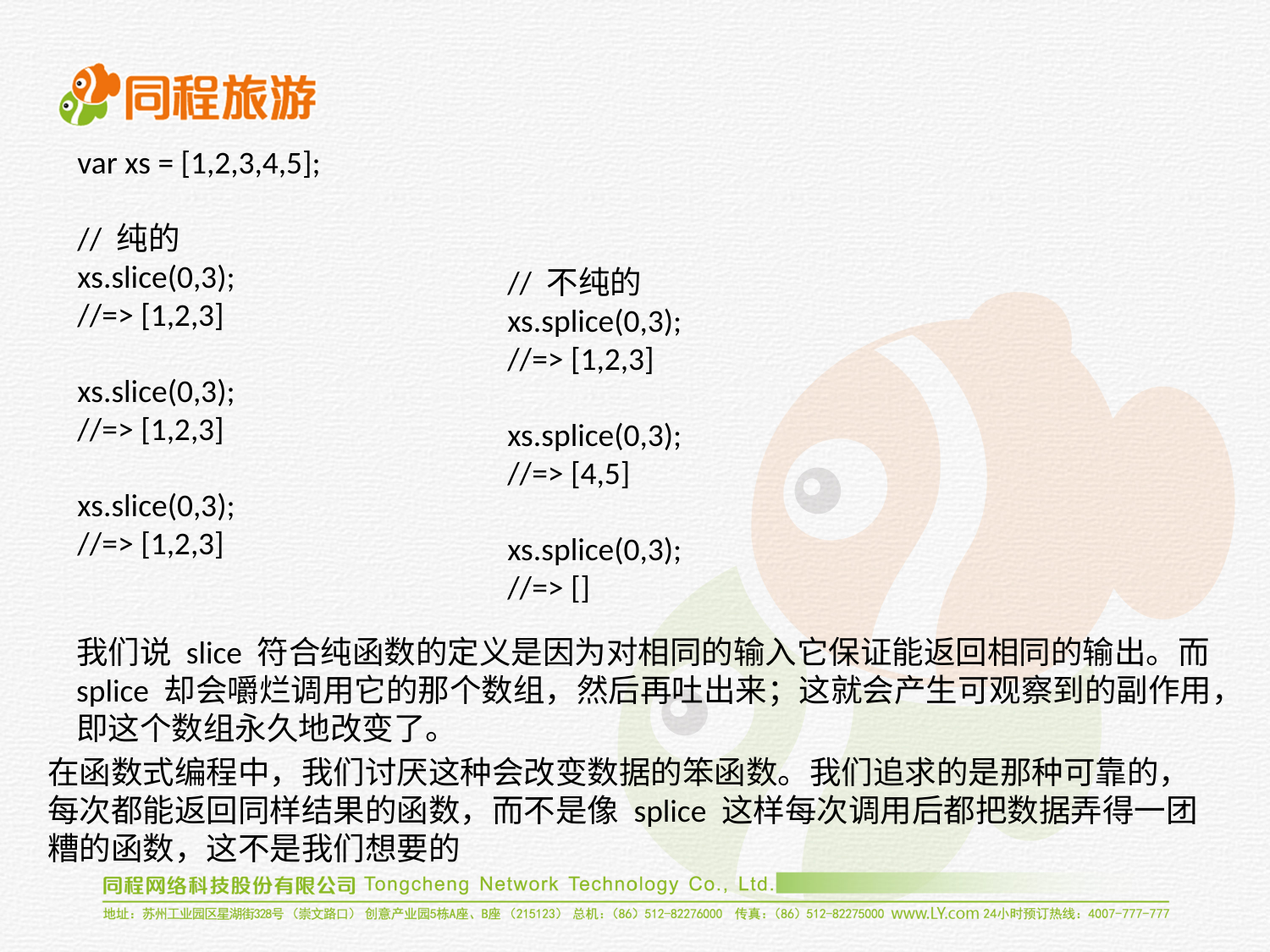

var xs = [1,2,3,4,5];

// 纯的
xs.slice(0,3);
//=> [1,2,3]

xs.slice(0,3);
//=> [1,2,3]

xs.slice(0,3);
//=> [1,2,3]
// 不纯的
xs.splice(0,3);
//=> [1,2,3]

xs.splice(0,3);
//=> [4,5]

xs.splice(0,3);
//=> []
我们说 slice 符合纯函数的定义是因为对相同的输入它保证能返回相同的输出。而 splice 却会嚼烂调用它的那个数组，然后再吐出来；这就会产生可观察到的副作用，即这个数组永久地改变了。
在函数式编程中，我们讨厌这种会改变数据的笨函数。我们追求的是那种可靠的，每次都能返回同样结果的函数，而不是像 splice 这样每次调用后都把数据弄得一团糟的函数，这不是我们想要的